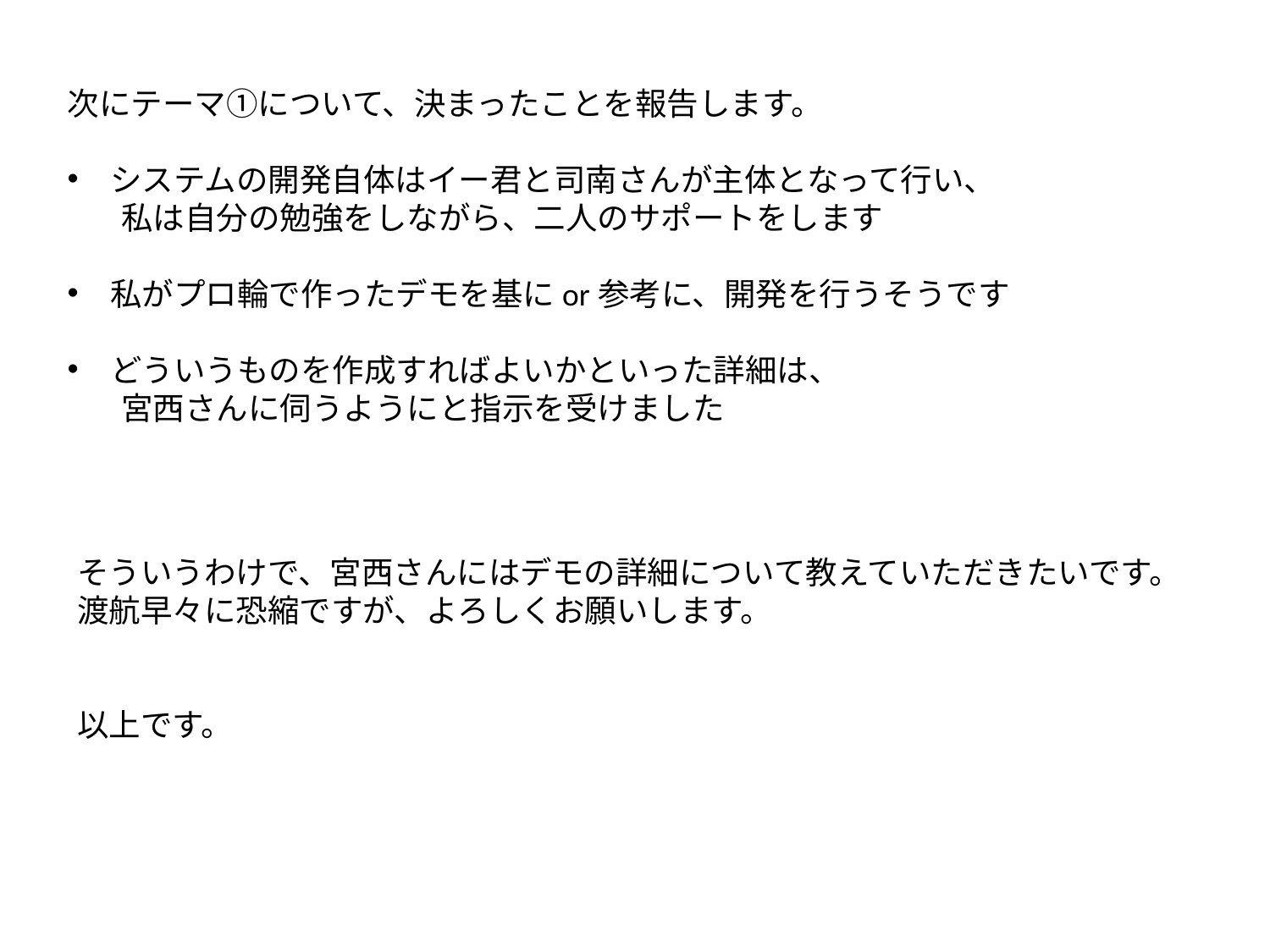

次にテーマ①について、決まったことを報告します。

　システムの開発自体はイー君と司南さんが主体となって行い、
  　私は自分の勉強をしながら、二人のサポートをします

　私がプロ輪で作ったデモを基にor参考に、開発を行うそうです

　どういうものを作成すればよいかといった詳細は、
  　宮西さんに伺うようにと指示を受けました

そういうわけで、宮西さんにはデモの詳細について教えていただきたいです。
渡航早々に恐縮ですが、よろしくお願いします。

以上です。